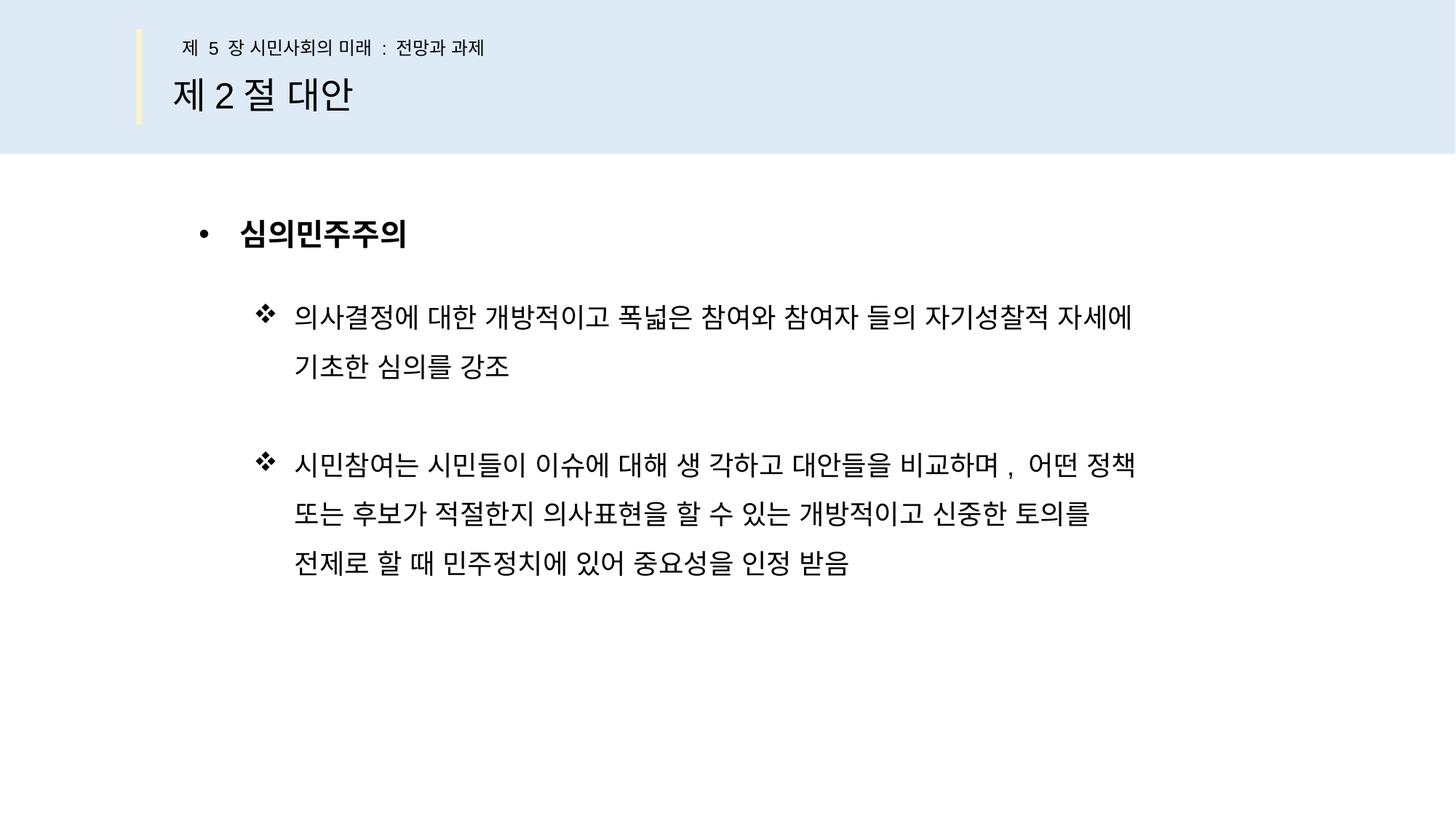

제 5 장 시민사회의 미래 : 전망과 과제
제2절 대안
심의민주주의

의사결정에 대한 개방적이고 폭넓은 참여와 참여자 들의 자기성찰적 자세에
기초한 심의를 강조

시민참여는 시민들이 이슈에 대해 생 각하고 대안들을 비교하며, 어떤 정책
또는 후보가 적절한지 의사표현을 할 수 있는 개방적이고 신중한 토의를
전제로 할 때 민주정치에 있어 중요성을 인정 받음